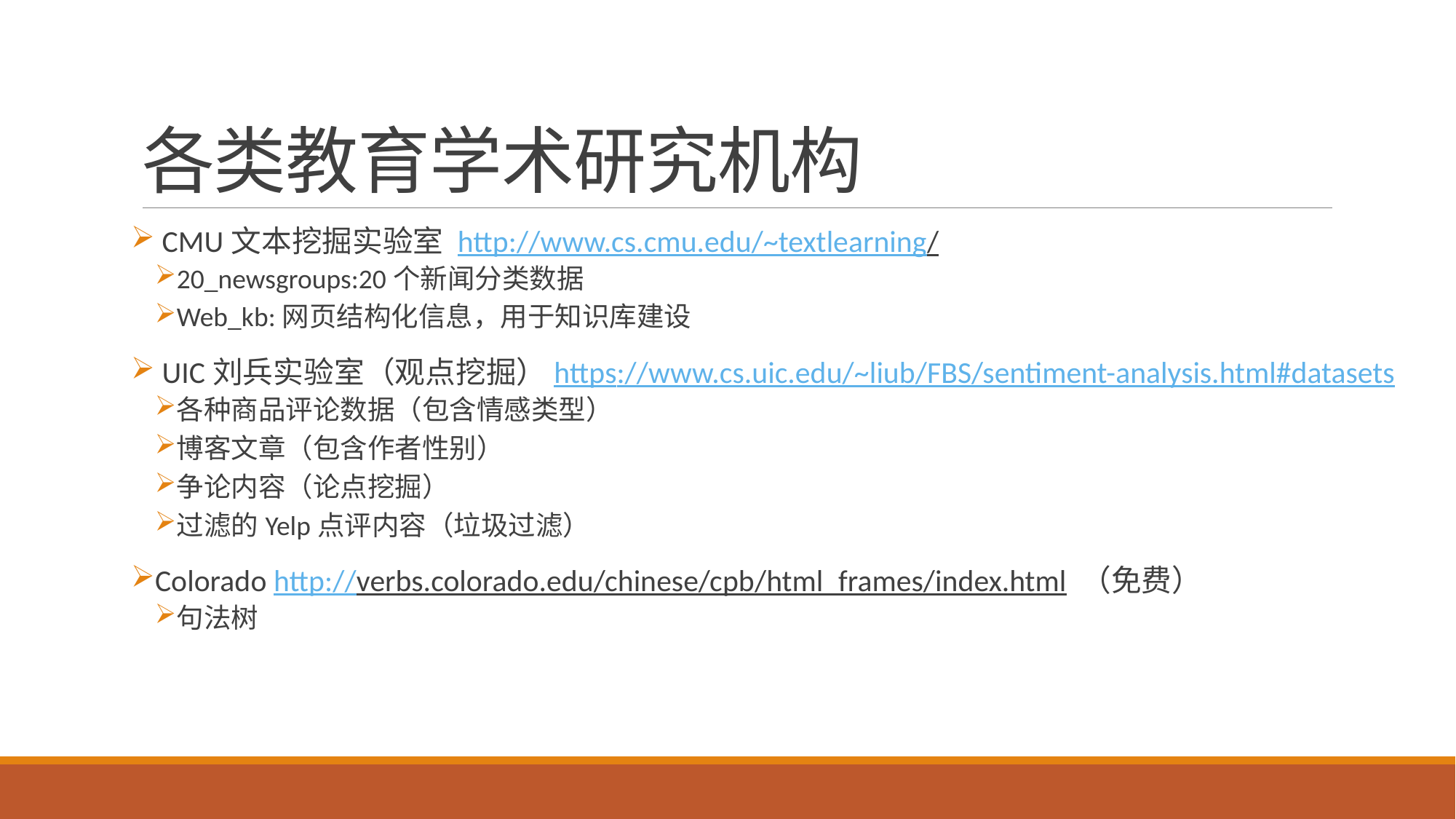

# 各类教育学术研究机构
 CMU文本挖掘实验室 http://www.cs.cmu.edu/~textlearning/
20_newsgroups:20个新闻分类数据
Web_kb:网页结构化信息，用于知识库建设
 UIC刘兵实验室（观点挖掘）https://www.cs.uic.edu/~liub/FBS/sentiment-analysis.html#datasets
各种商品评论数据（包含情感类型）
博客文章（包含作者性别）
争论内容（论点挖掘）
过滤的Yelp点评内容（垃圾过滤）
Colorado http://verbs.colorado.edu/chinese/cpb/html_frames/index.html （免费）
句法树